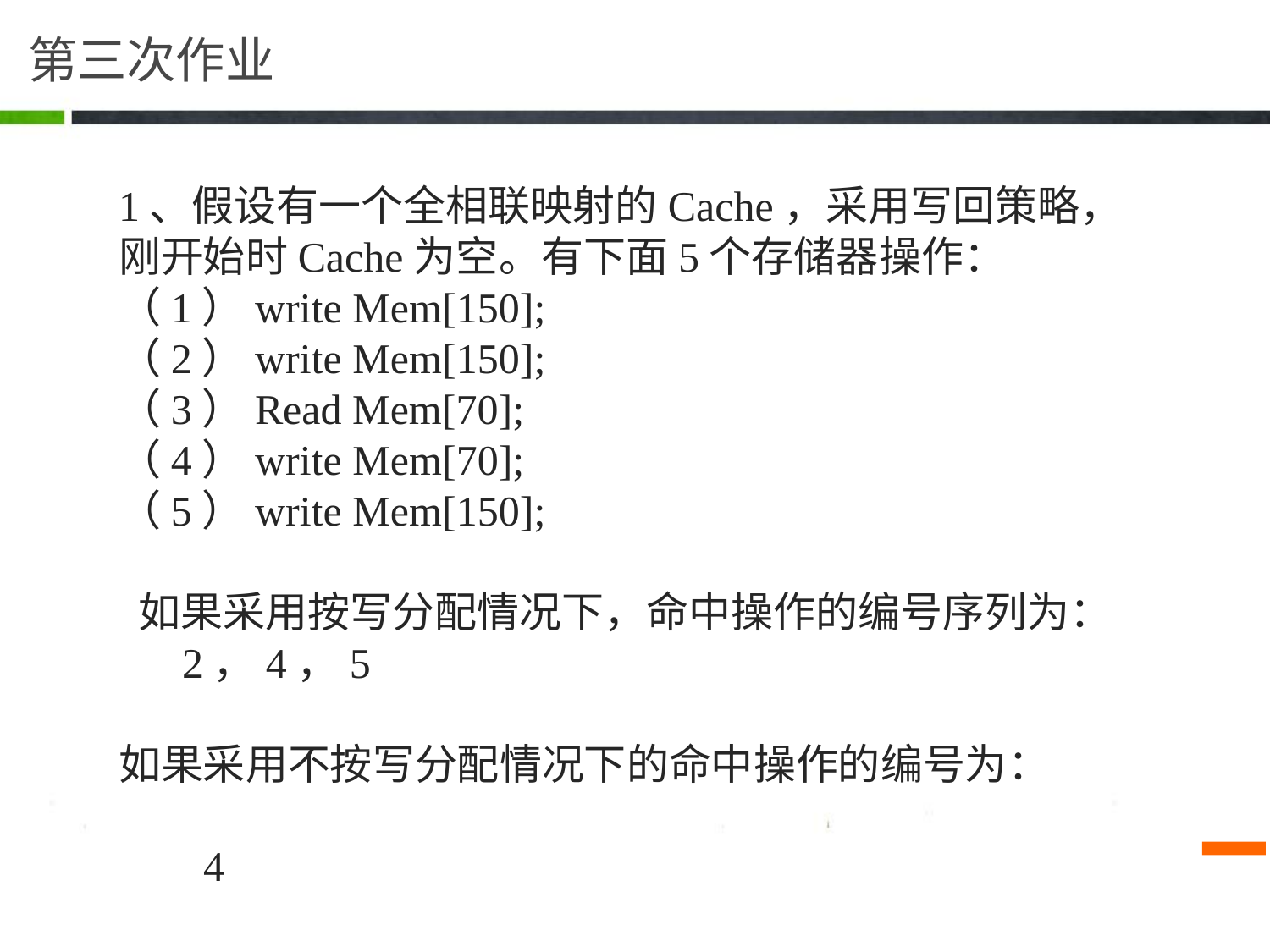

第三次作业
1、假设有一个全相联映射的Cache，采用写回策略，刚开始时Cache为空。有下面5个存储器操作：  （1）write Mem[150];（2）write Mem[150];（3）Read Mem[70];（4）write Mem[70];（5）write Mem[150];
 如果采用按写分配情况下，命中操作的编号序列为：      2，4，5

如果采用不按写分配情况下的命中操作的编号为：
        4
1